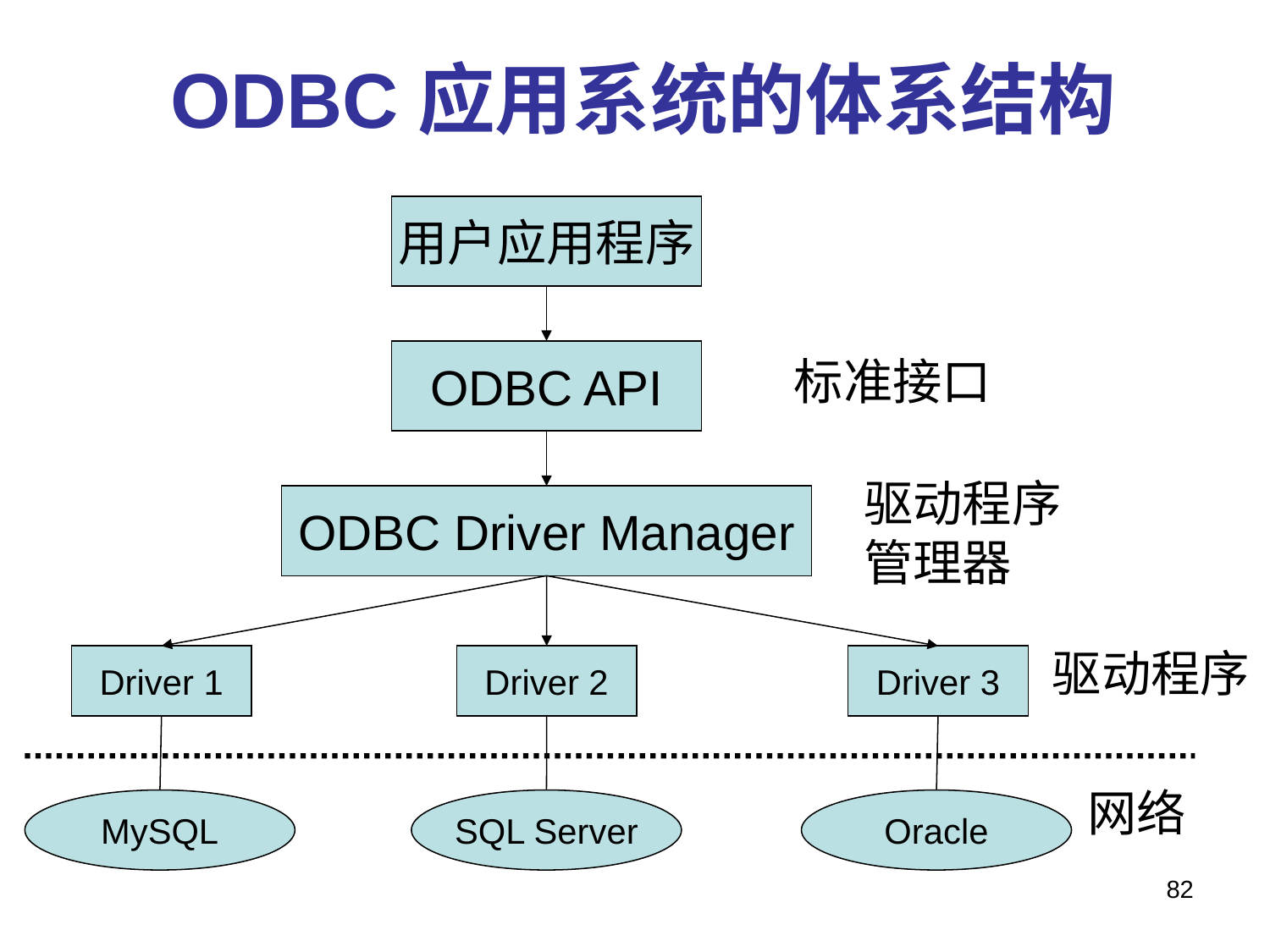

# ODBC应用系统的体系结构
用户应用程序
ODBC API
标准接口
驱动程序管理器
ODBC Driver Manager
驱动程序
Driver 1
Driver 2
Driver 3

网络
MySQL
SQL Server
Oracle
82